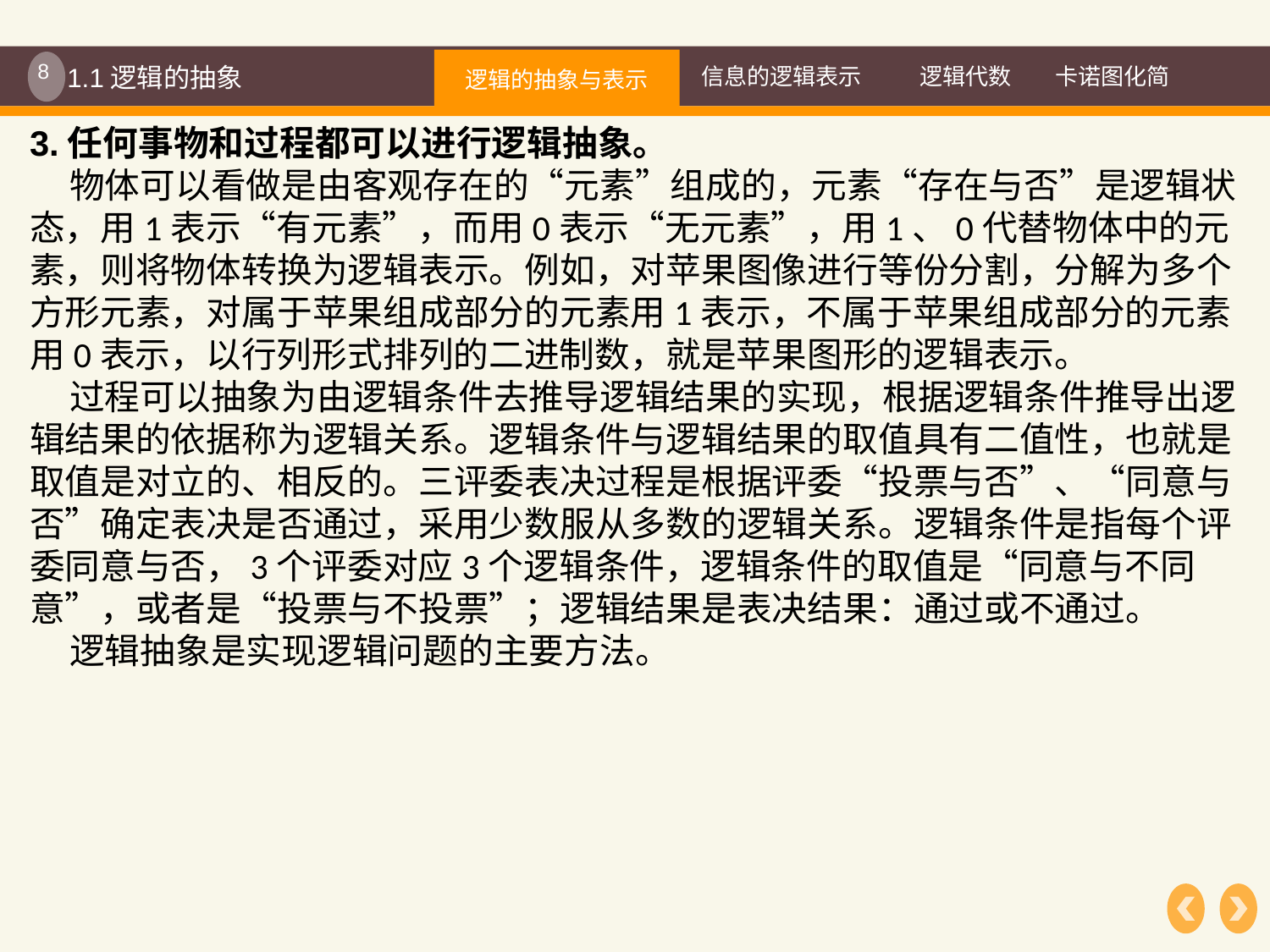

1.1逻辑的抽象
3.任何事物和过程都可以进行逻辑抽象。
    物体可以看做是由客观存在的“元素”组成的，元素“存在与否”是逻辑状态，用1表示“有元素”，而用0表示“无元素”，用1、0代替物体中的元素，则将物体转换为逻辑表示。例如，对苹果图像进行等份分割，分解为多个方形元素，对属于苹果组成部分的元素用1表示，不属于苹果组成部分的元素用0表示，以行列形式排列的二进制数，就是苹果图形的逻辑表示。
    过程可以抽象为由逻辑条件去推导逻辑结果的实现，根据逻辑条件推导出逻辑结果的依据称为逻辑关系。逻辑条件与逻辑结果的取值具有二值性，也就是取值是对立的、相反的。三评委表决过程是根据评委“投票与否”、“同意与否”确定表决是否通过，采用少数服从多数的逻辑关系。逻辑条件是指每个评委同意与否，3个评委对应3个逻辑条件，逻辑条件的取值是“同意与不同意”，或者是“投票与不投票”；逻辑结果是表决结果：通过或不通过。
    逻辑抽象是实现逻辑问题的主要方法。